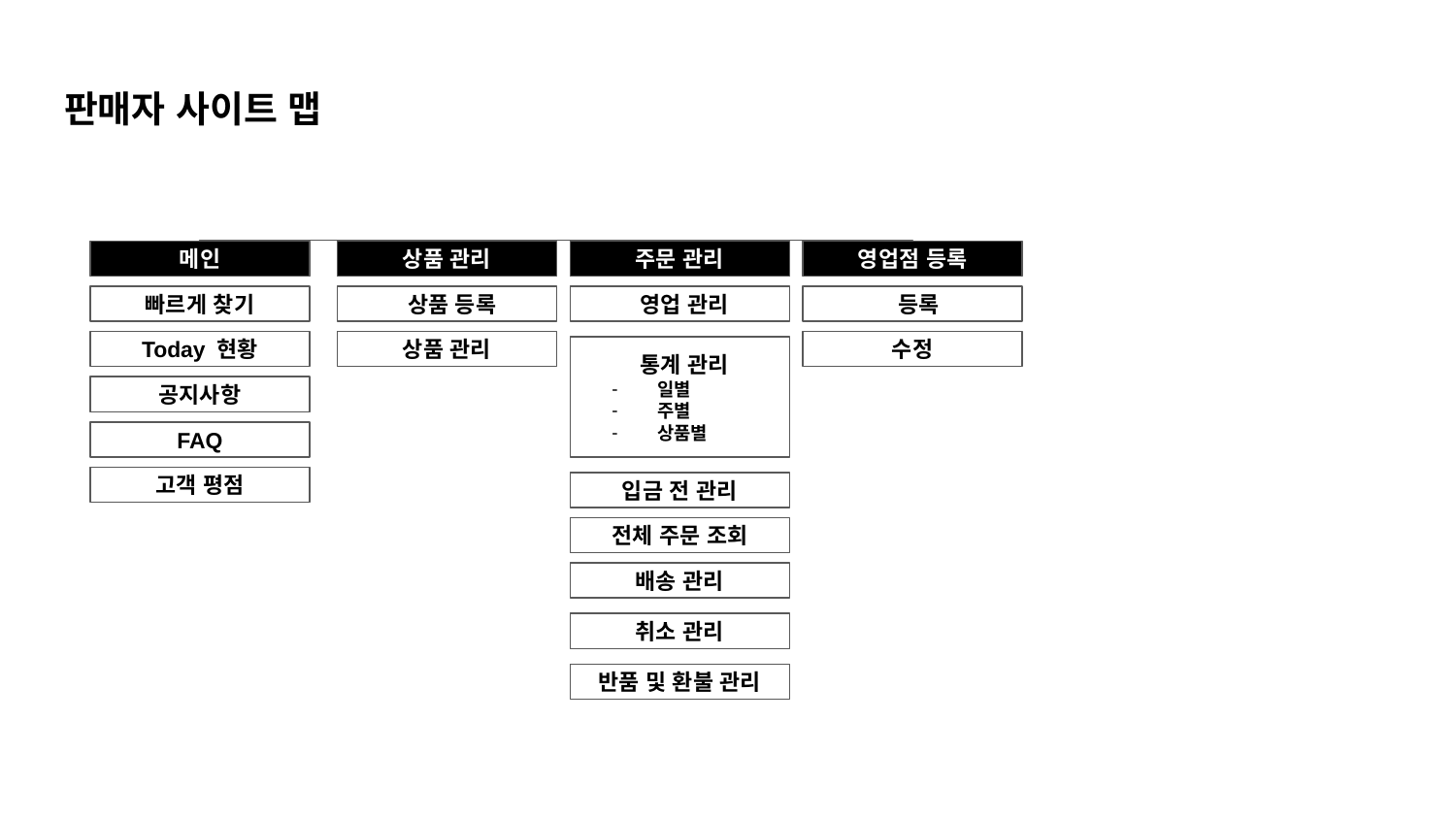

# 판매자 사이트 맵
메인
상품 관리
주문 관리
영업점 등록
빠르게 찾기
        상품 등록
        영업 관리
            등록
Today 현황
상품 관리
수정
        통계 관리
일별
주별
상품별
공지사항
FAQ
고객 평점
입금 전 관리
전체 주문 조회
배송 관리
취소 관리
반품 및 환불 관리